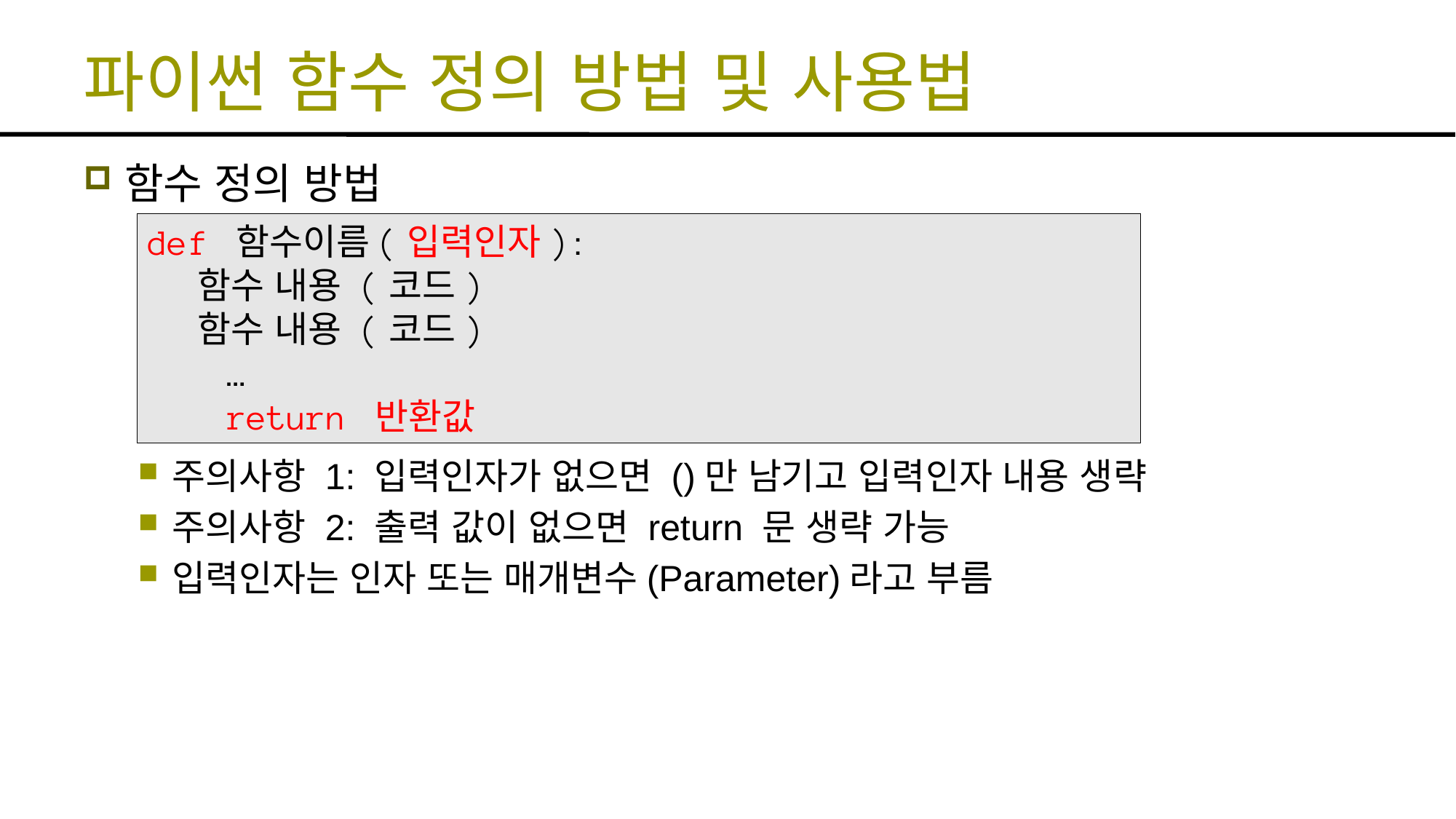

# 파이썬 함수 정의 방법 및 사용법
함수 정의 방법

주의사항 1: 입력인자가 없으면 ()만 남기고 입력인자 내용 생략
주의사항 2: 출력 값이 없으면 return 문 생략 가능
입력인자는 인자 또는 매개변수(Parameter)라고 부름
def 함수이름(입력인자):
    함수 내용 (코드)
    함수 내용 (코드)
    …
    return 반환값